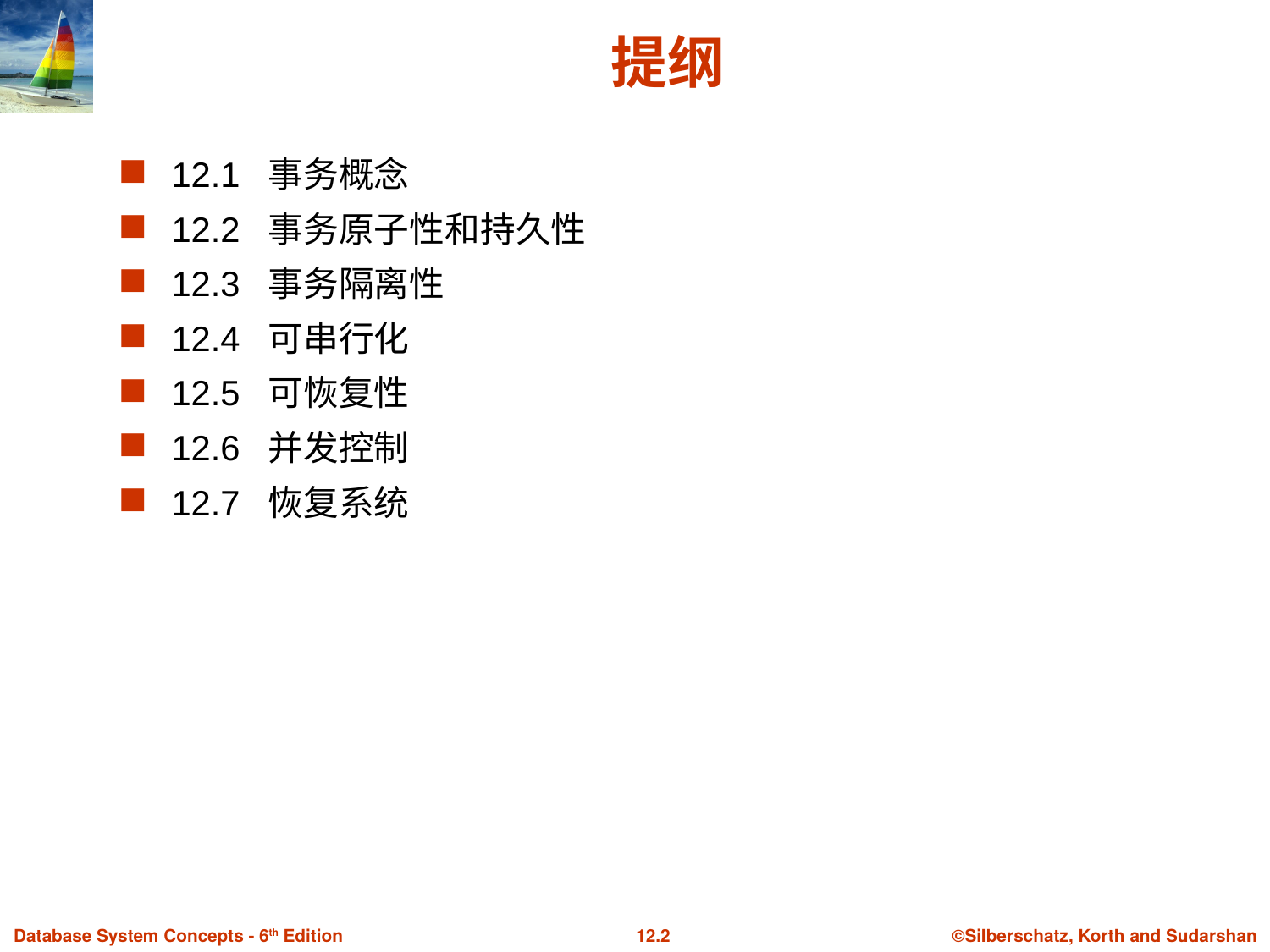

# 提纲
12.1  事务概念
12.2  事务原子性和持久性
12.3  事务隔离性
12.4  可串行化
12.5  可恢复性
12.6  并发控制
12.7  恢复系统